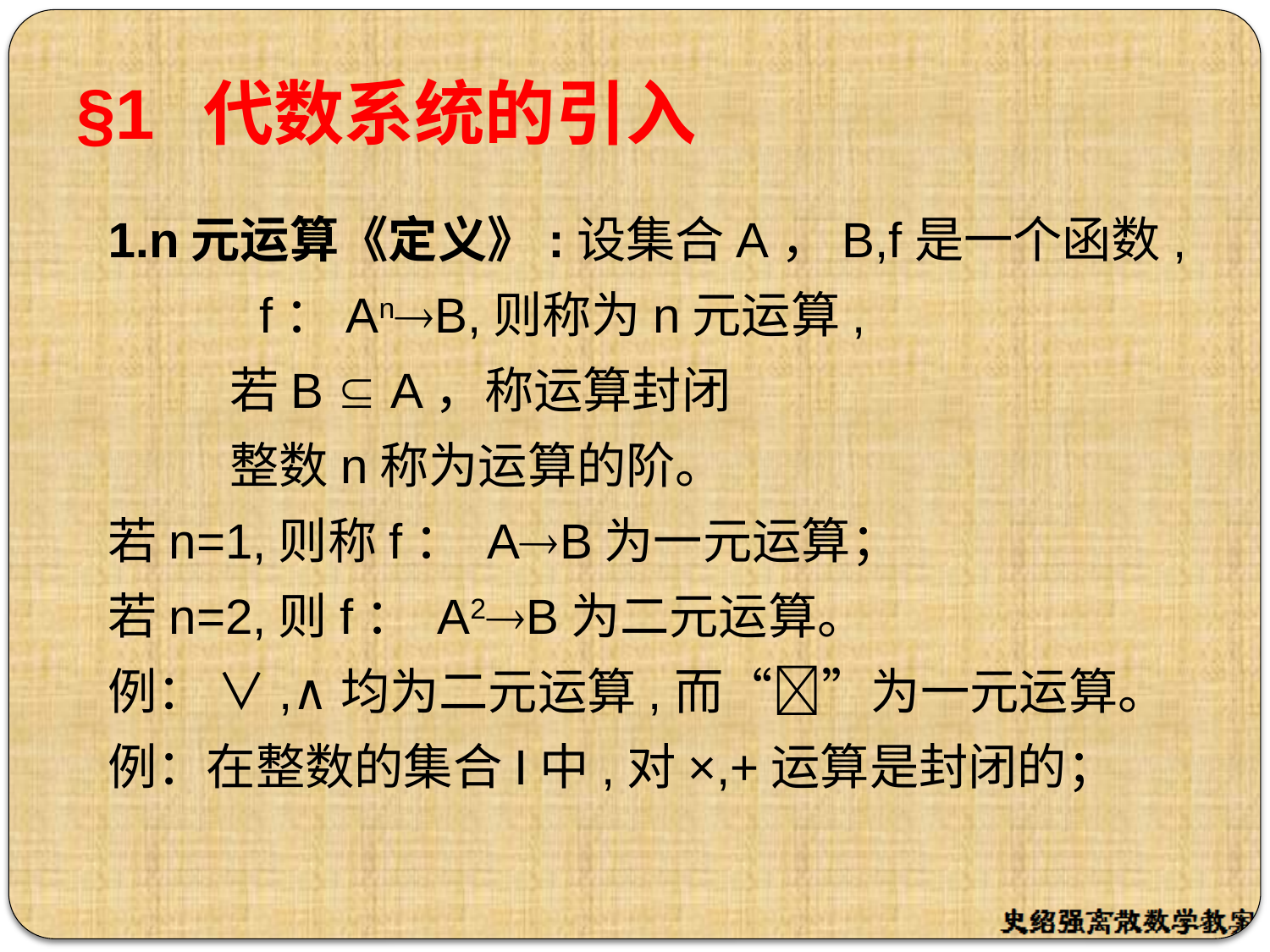

# §1	代数系统的引入
1.n元运算《定义》:设集合A，B,f是一个函数,
           f：An→B,则称为n元运算,
          若B ⊆ A，称运算封闭
          整数n称为运算的阶。
若n=1,则称f： A→B为一元运算；
若n=2,则f： A2→B为二元运算。
例： ∨,∧均为二元运算,而“¬”为一元运算。
例：在整数的集合I中,对×,+运算是封闭的；